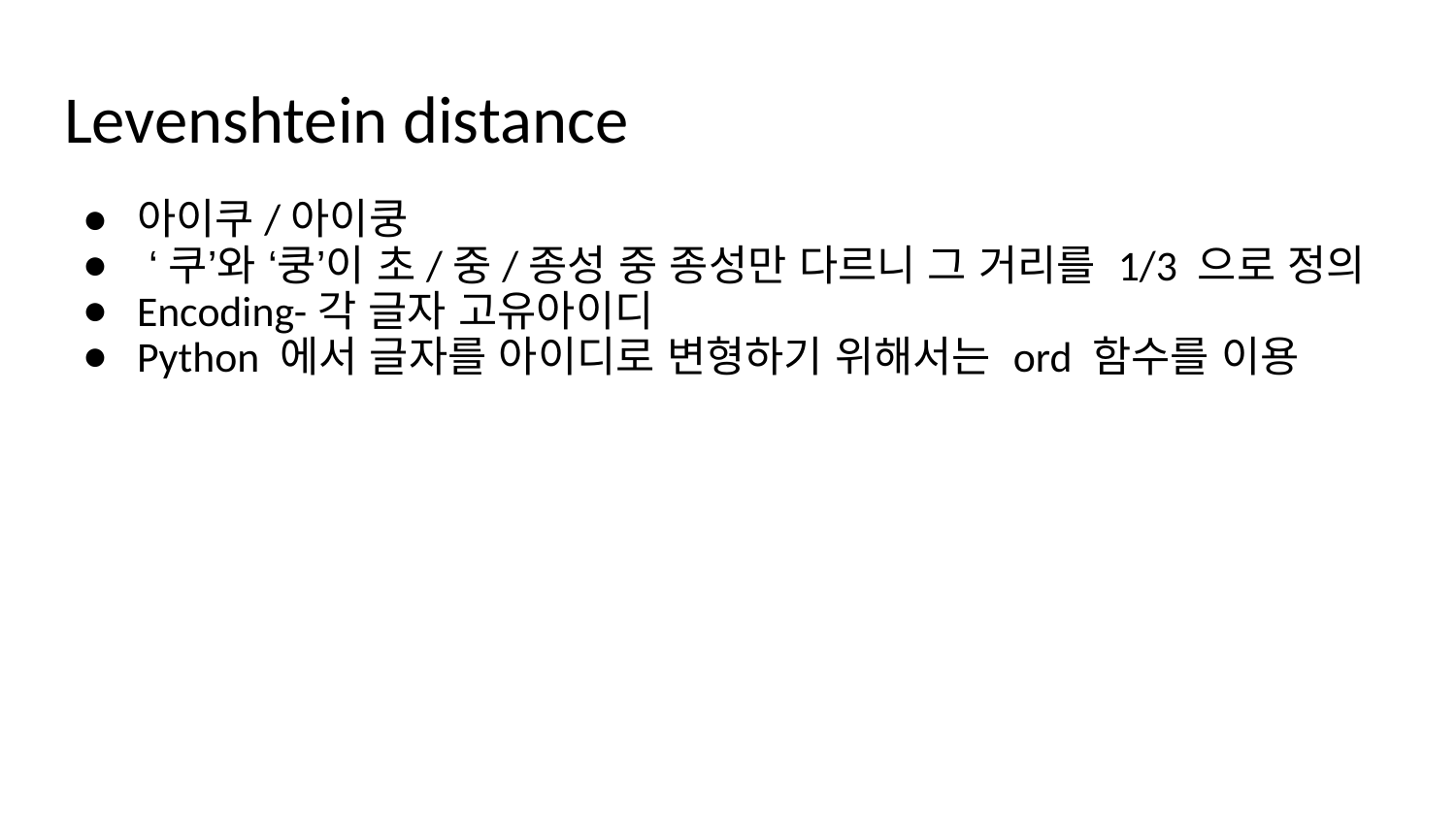

# Levenshtein distance
아이쿠/아이쿵
 ‘쿠’와 ‘쿵’이 초/중/종성 중 종성만 다르니 그 거리를 1/3 으로 정의
Encoding-각 글자 고유아이디
Python 에서 글자를 아이디로 변형하기 위해서는 ord 함수를 이용